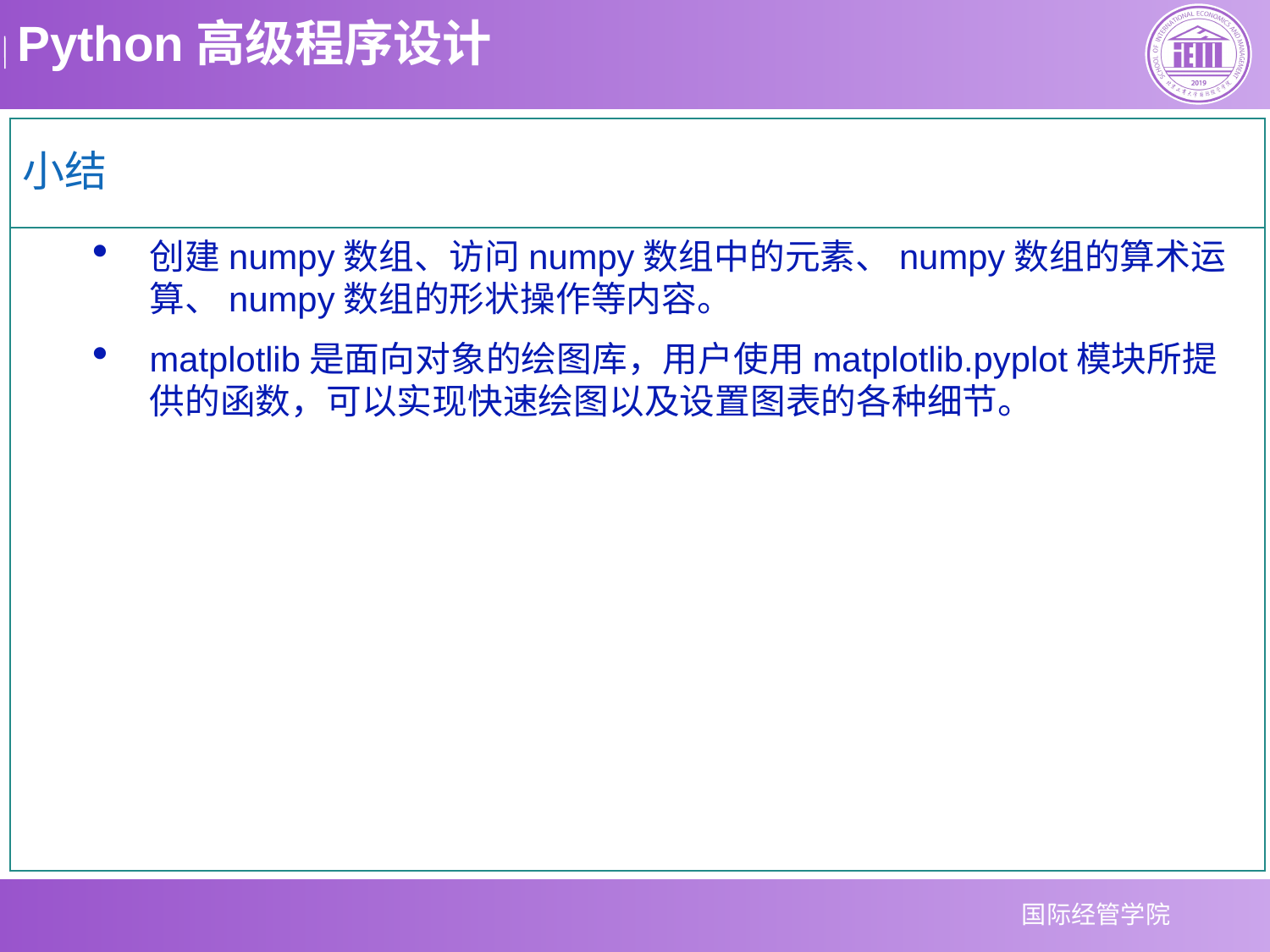

小结
创建numpy数组、访问numpy数组中的元素、numpy数组的算术运算、numpy数组的形状操作等内容。
matplotlib是面向对象的绘图库，用户使用matplotlib.pyplot模块所提供的函数，可以实现快速绘图以及设置图表的各种细节。